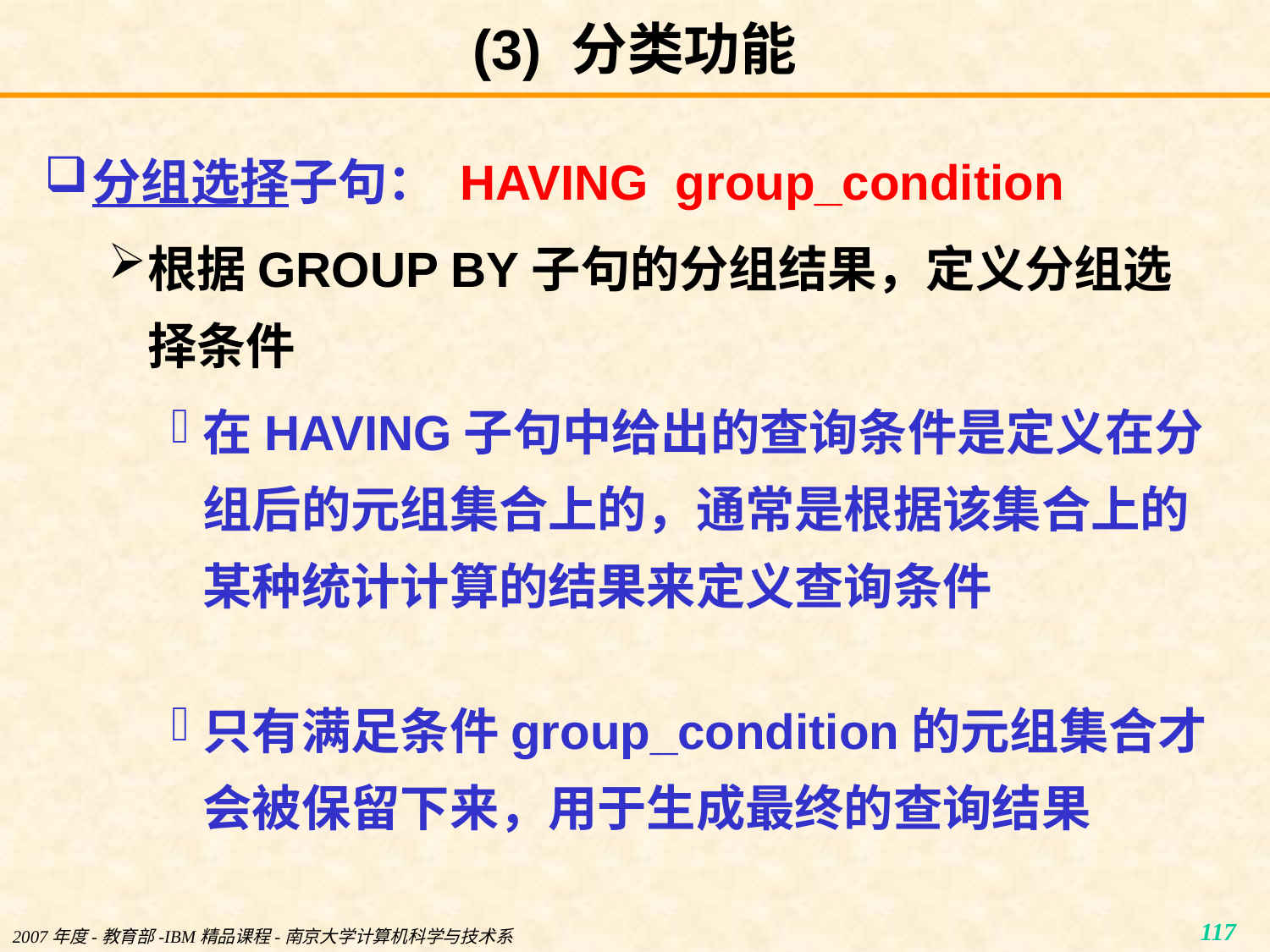

# (3) 分类功能
分组选择子句： HAVING  group_condition
根据GROUP BY子句的分组结果，定义分组选择条件
在HAVING子句中给出的查询条件是定义在分组后的元组集合上的，通常是根据该集合上的某种统计计算的结果来定义查询条件

只有满足条件group_condition的元组集合才会被保留下来，用于生成最终的查询结果
117
2007年度-教育部-IBM精品课程-南京大学计算机科学与技术系